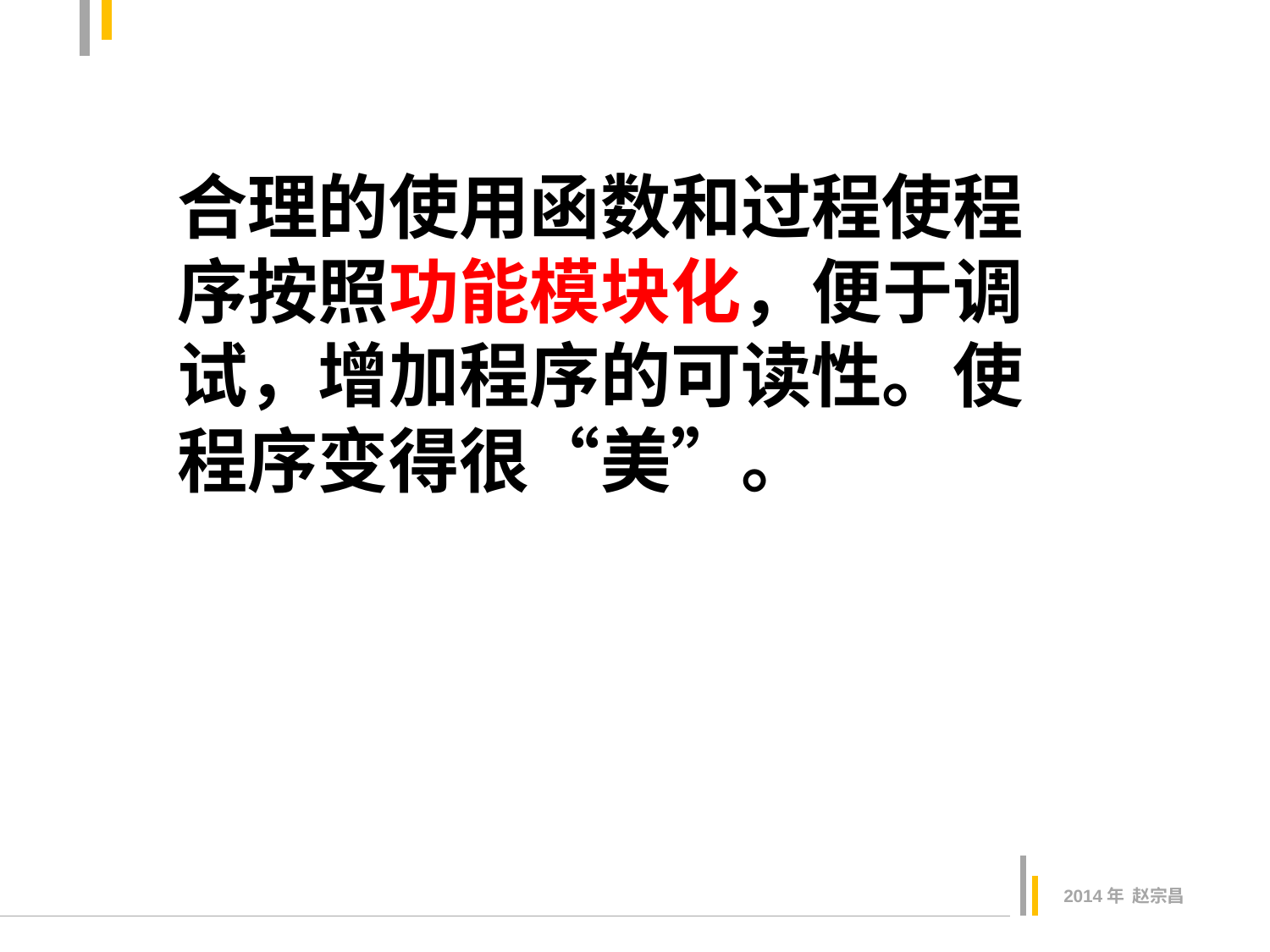

合理的使用函数和过程使程序按照功能模块化，便于调试，增加程序的可读性。使程序变得很“美”。